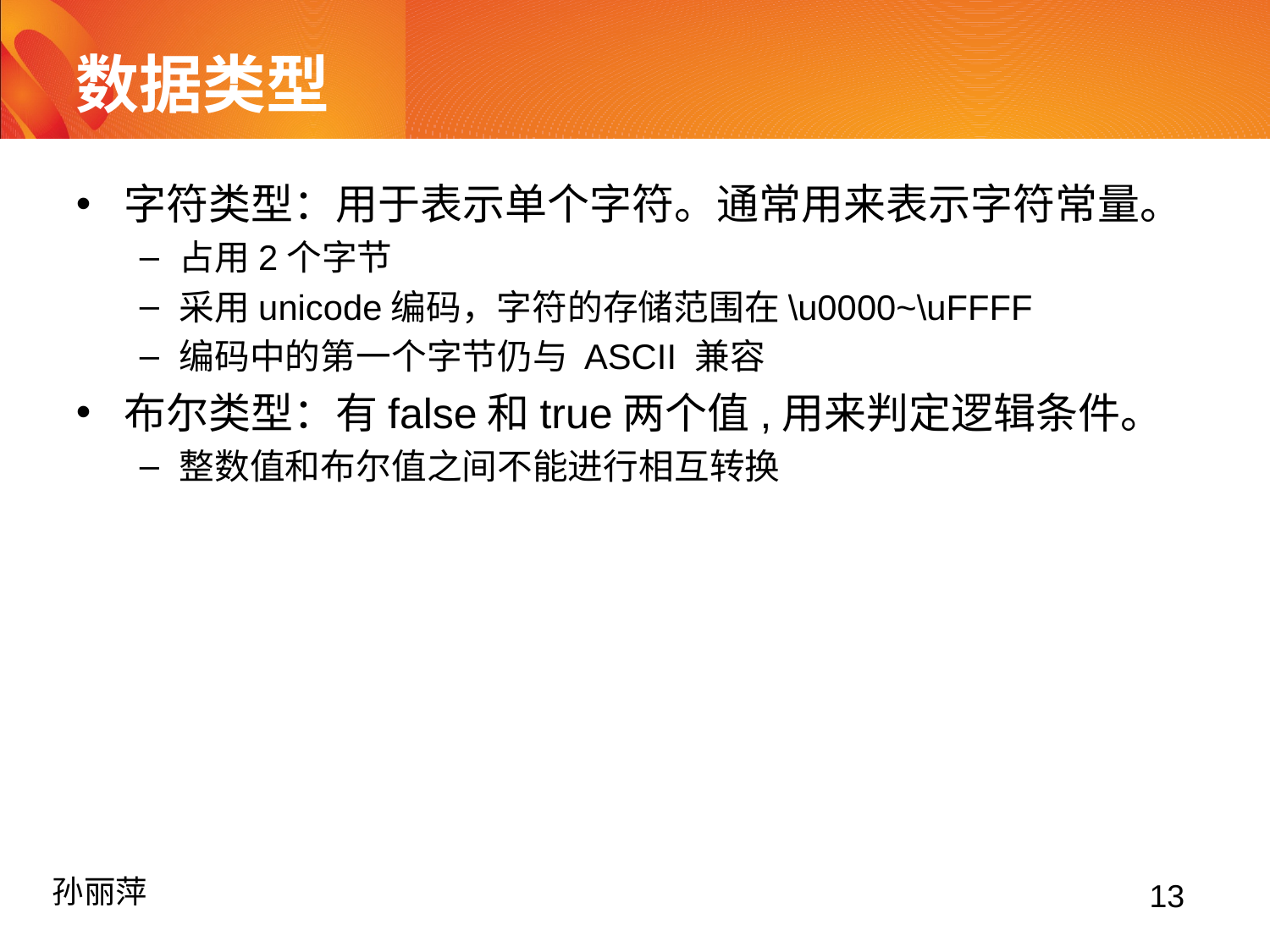

# 数据类型
字符类型：用于表示单个字符。通常用来表示字符常量。
占用2个字节
采用unicode编码，字符的存储范围在\u0000~\uFFFF
编码中的第一个字节仍与 ASCII 兼容
布尔类型：有false和true两个值,用来判定逻辑条件。
整数值和布尔值之间不能进行相互转换